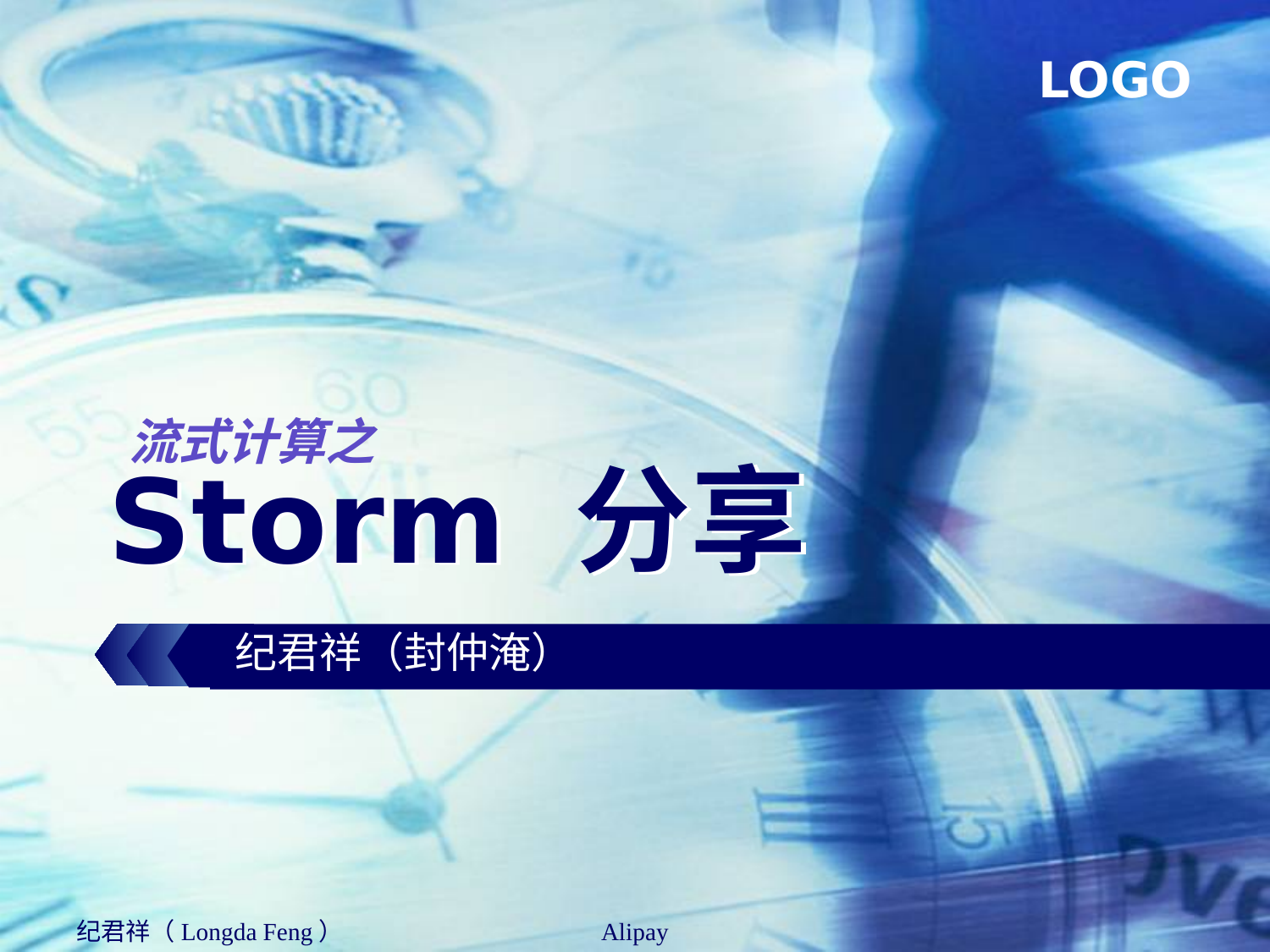

流式计算之
# Storm 分享
纪君祥（封仲淹）
纪君祥（Longda Feng）
Alipay